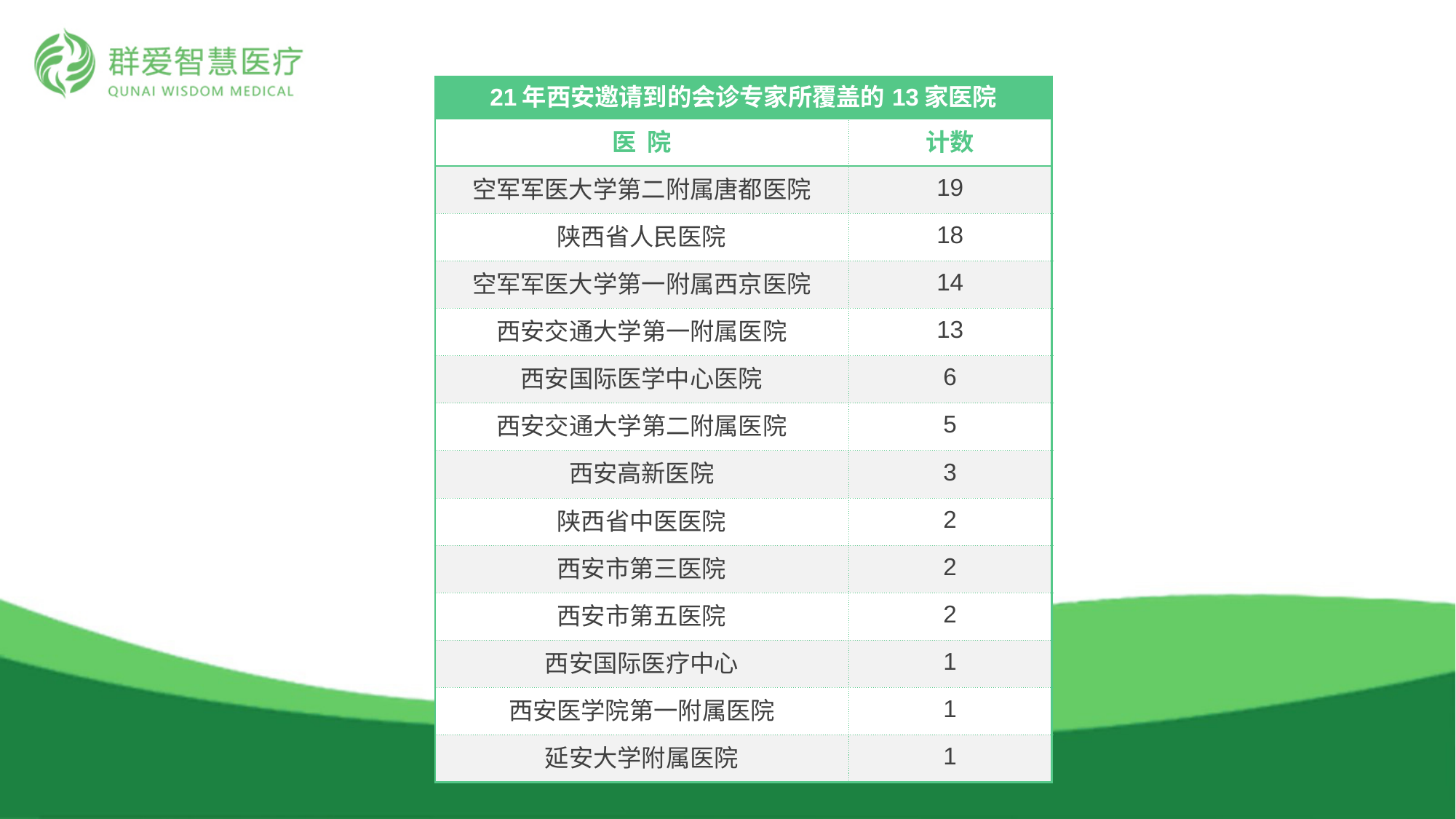

| 21年西安邀请到的会诊专家所覆盖的13家医院 |  |
| --- | --- |
| 医 院 | 计数 |
| 空军军医大学第二附属唐都医院 | 19 |
| 陕西省人民医院 | 18 |
| 空军军医大学第一附属西京医院 | 14 |
| 西安交通大学第一附属医院 | 13 |
| 西安国际医学中心医院 | 6 |
| 西安交通大学第二附属医院 | 5 |
| 西安高新医院 | 3 |
| 陕西省中医医院 | 2 |
| 西安市第三医院 | 2 |
| 西安市第五医院 | 2 |
| 西安国际医疗中心 | 1 |
| 西安医学院第一附属医院 | 1 |
| 延安大学附属医院 | 1 |